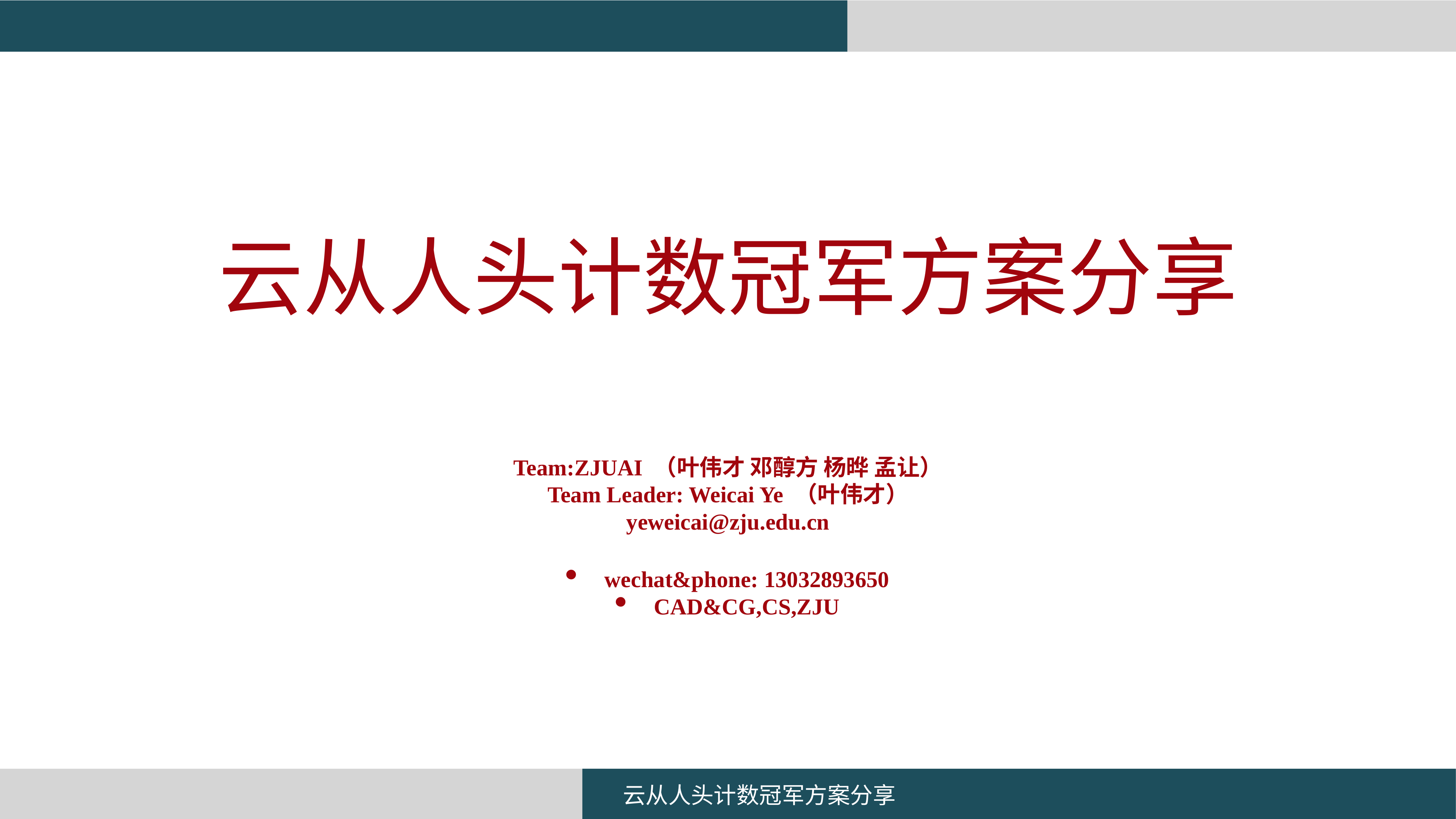

云从人头计数冠军方案分享
Team:ZJUAI （叶伟才 邓醇方 杨晔 孟让）
Team Leader: Weicai Ye （叶伟才）
yeweicai@zju.edu.cn

wechat&phone: 13032893650
CAD&CG,CS,ZJU

 云从人头计数冠军方案分享